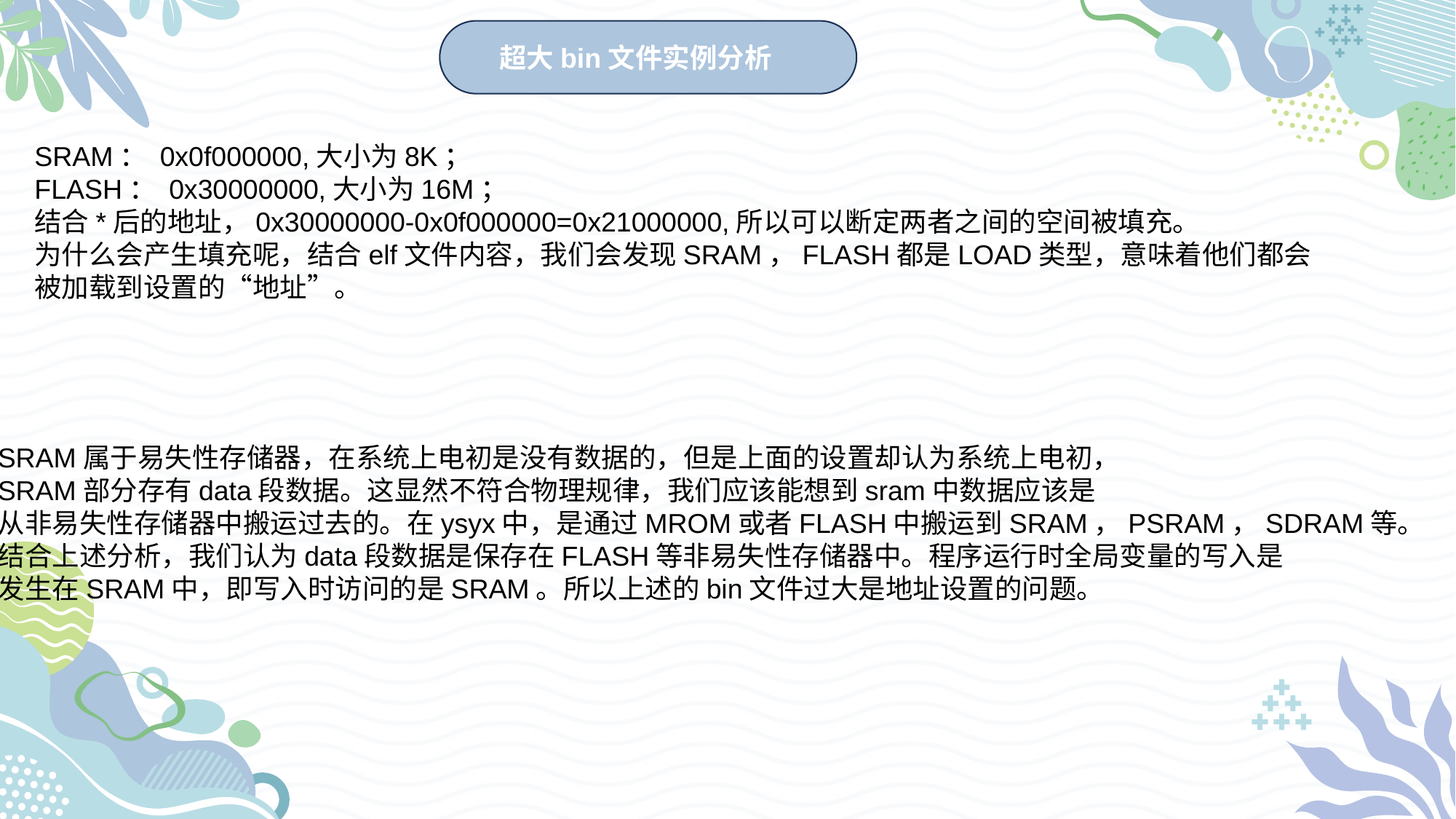

超大bin文件实例分析
SRAM： 0x0f000000,大小为8K；
FLASH： 0x30000000,大小为16M；
结合*后的地址，0x30000000-0x0f000000=0x21000000,所以可以断定两者之间的空间被填充。
为什么会产生填充呢，结合elf文件内容，我们会发现SRAM，FLASH都是LOAD类型，意味着他们都会
被加载到设置的“地址”。

SRAM属于易失性存储器，在系统上电初是没有数据的，但是上面的设置却认为系统上电初，
SRAM部分存有data段数据。这显然不符合物理规律，我们应该能想到sram中数据应该是
从非易失性存储器中搬运过去的。在ysyx中，是通过MROM或者FLASH中搬运到SRAM，PSRAM，SDRAM等。
结合上述分析，我们认为data段数据是保存在FLASH等非易失性存储器中。程序运行时全局变量的写入是
发生在SRAM中，即写入时访问的是SRAM。所以上述的bin文件过大是地址设置的问题。